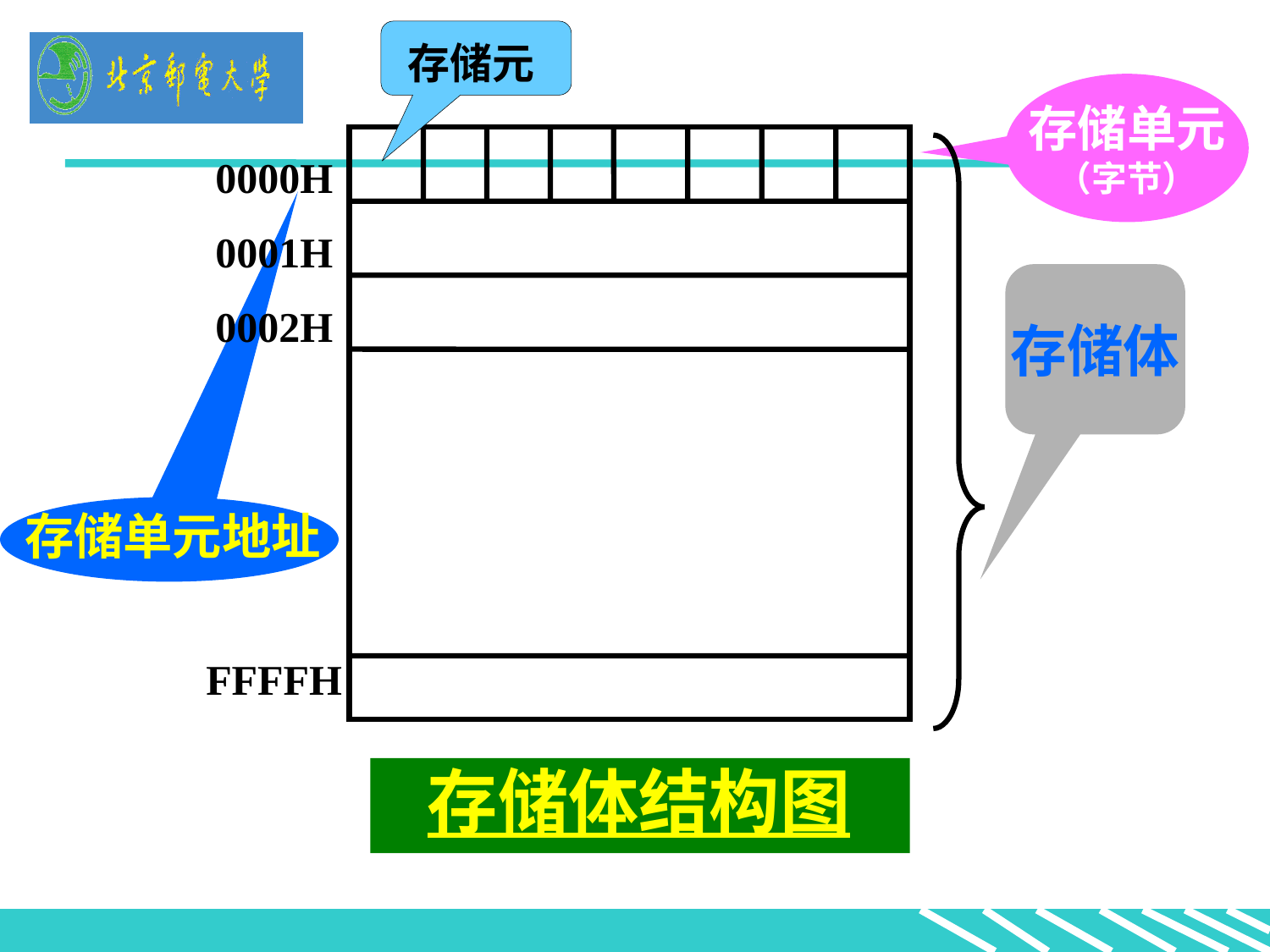

存储元
#
存储单元
（字节）
0000H
0001H
0002H

FFFFH

存储体

存储单元地址
存储体结构图